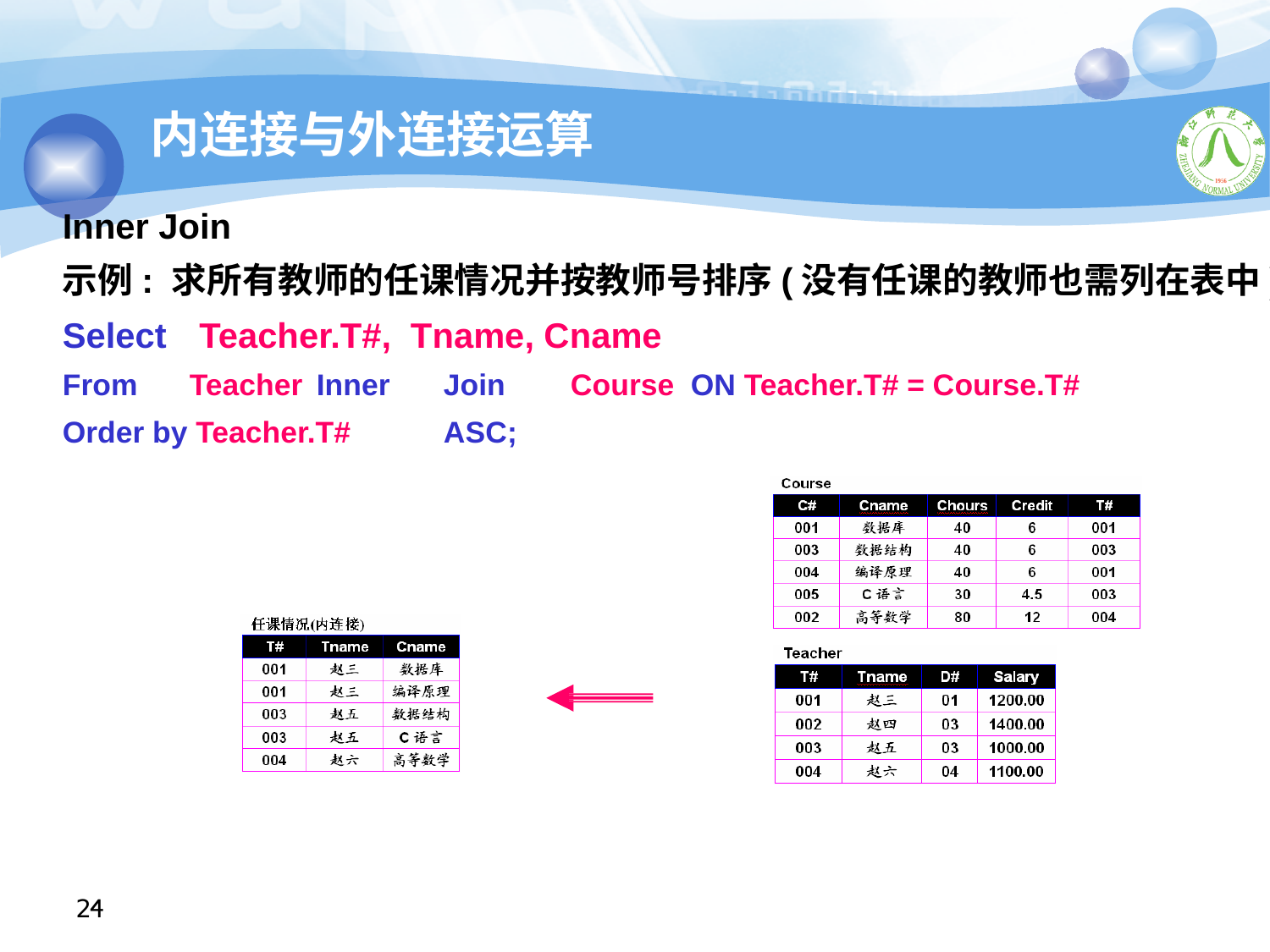

内连接与外连接运算
Inner Join
示例: 求所有教师的任课情况并按教师号排序(没有任课的教师也需列在表中)
Select	 Teacher.T#,  Tname, Cname
From	Teacher	Inner	Join	Course  ON Teacher.T# = Course.T#
Order by Teacher.T#	ASC;

24